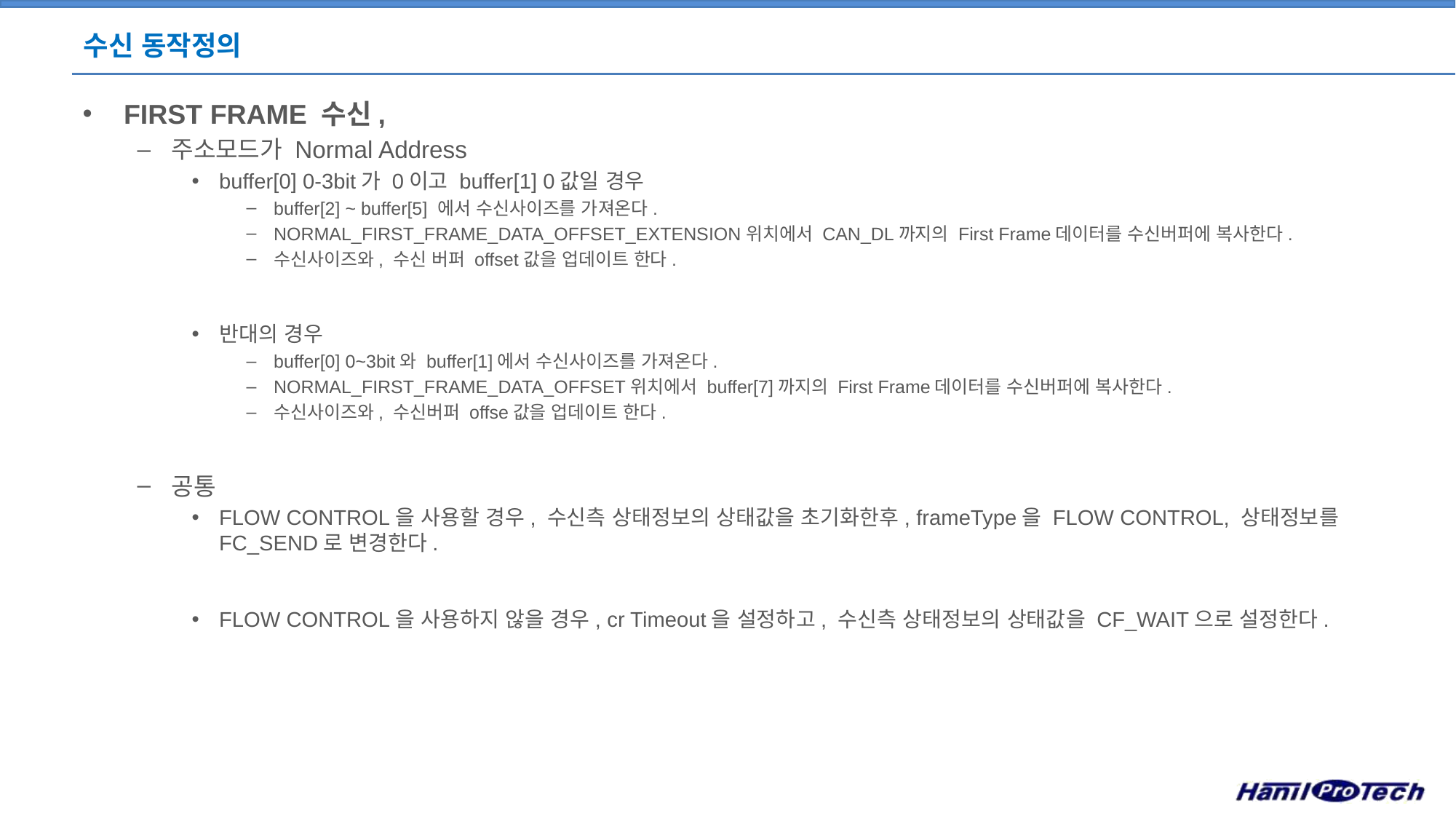

# 수신 동작정의
FIRST FRAME 수신,
주소모드가 Normal Address
buffer[0] 0-3bit가 0이고 buffer[1] 0값일 경우
buffer[2] ~ buffer[5] 에서 수신사이즈를 가져온다.
NORMAL_FIRST_FRAME_DATA_OFFSET_EXTENSION위치에서 CAN_DL까지의 First Frame데이터를 수신버퍼에 복사한다.
수신사이즈와, 수신 버퍼 offset값을 업데이트 한다.

반대의 경우
buffer[0] 0~3bit와 buffer[1]에서 수신사이즈를 가져온다.
NORMAL_FIRST_FRAME_DATA_OFFSET위치에서 buffer[7]까지의 First Frame데이터를 수신버퍼에 복사한다.
수신사이즈와, 수신버퍼 offse값을 업데이트 한다.

공통
FLOW CONTROL을 사용할 경우, 수신측 상태정보의 상태값을 초기화한후, frameType을 FLOW CONTROL, 상태정보를 FC_SEND로 변경한다.

FLOW CONTROL을 사용하지 않을 경우, cr Timeout을 설정하고, 수신측 상태정보의 상태값을 CF_WAIT으로 설정한다.